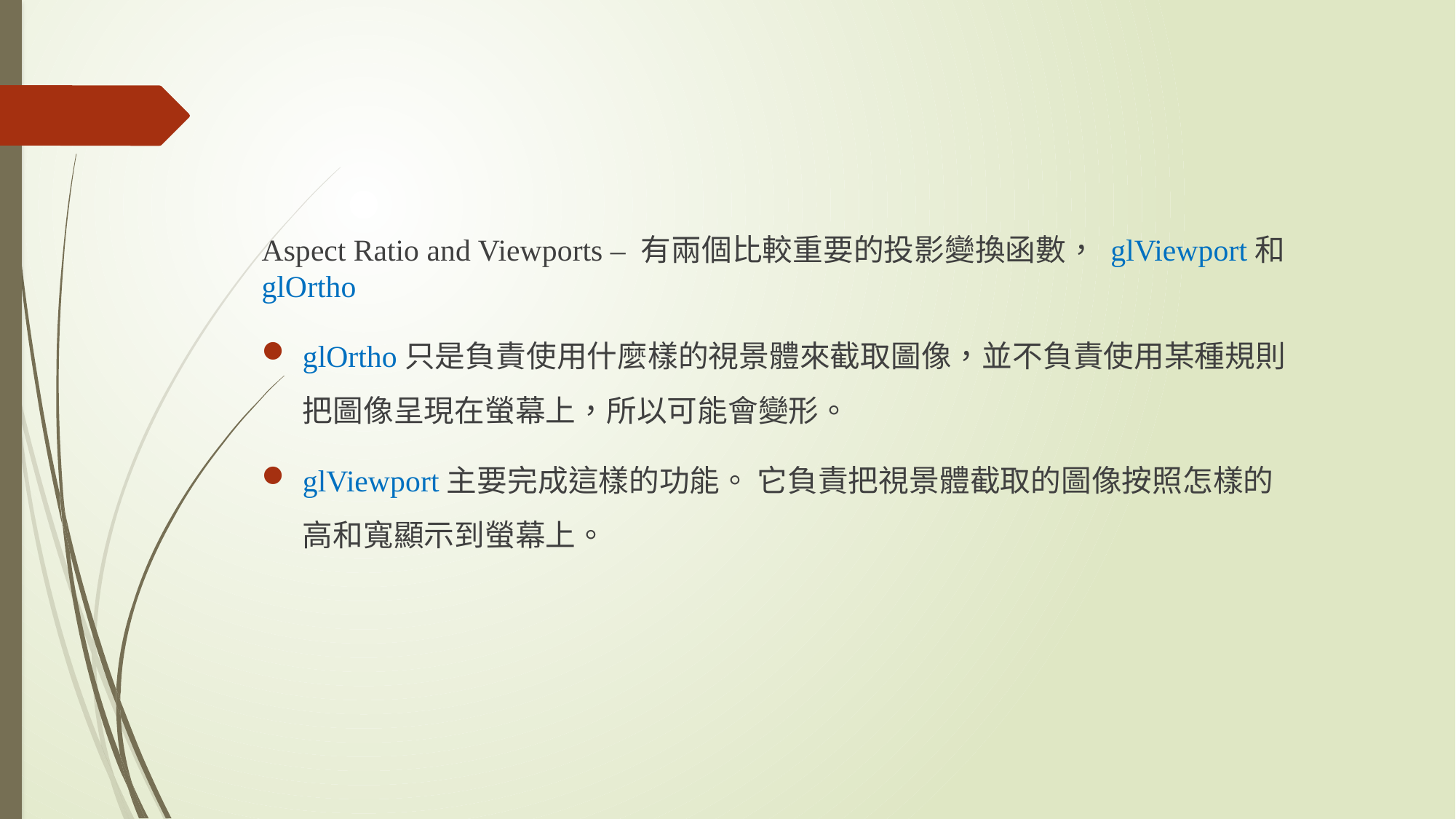

Aspect Ratio and Viewports – 有兩個比較重要的投影變換函數， glViewport和glOrtho
glOrtho只是負責使用什麼樣的視景體來截取圖像，並不負責使用某種規則把圖像呈現在螢幕上，所以可能會變形。
glViewport主要完成這樣的功能。 它負責把視景體截取的圖像按照怎樣的高和寬顯示到螢幕上。